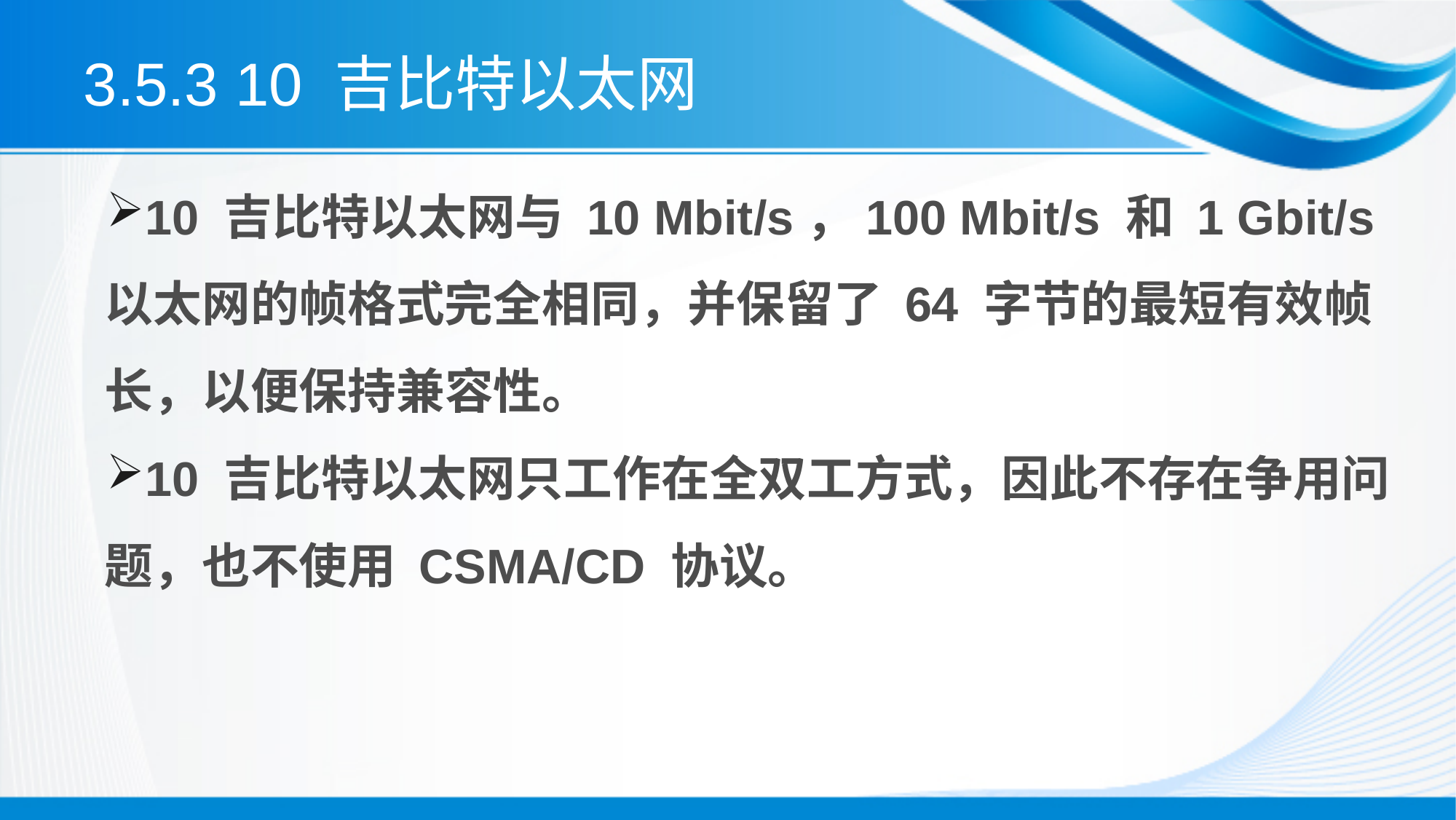

# 3.5.3 10 吉比特以太网
10 吉比特以太网与 10 Mbit/s，100 Mbit/s 和 1 Gbit/s 以太网的帧格式完全相同，并保留了 64 字节的最短有效帧长，以便保持兼容性。
10 吉比特以太网只工作在全双工方式，因此不存在争用问题，也不使用 CSMA/CD 协议。